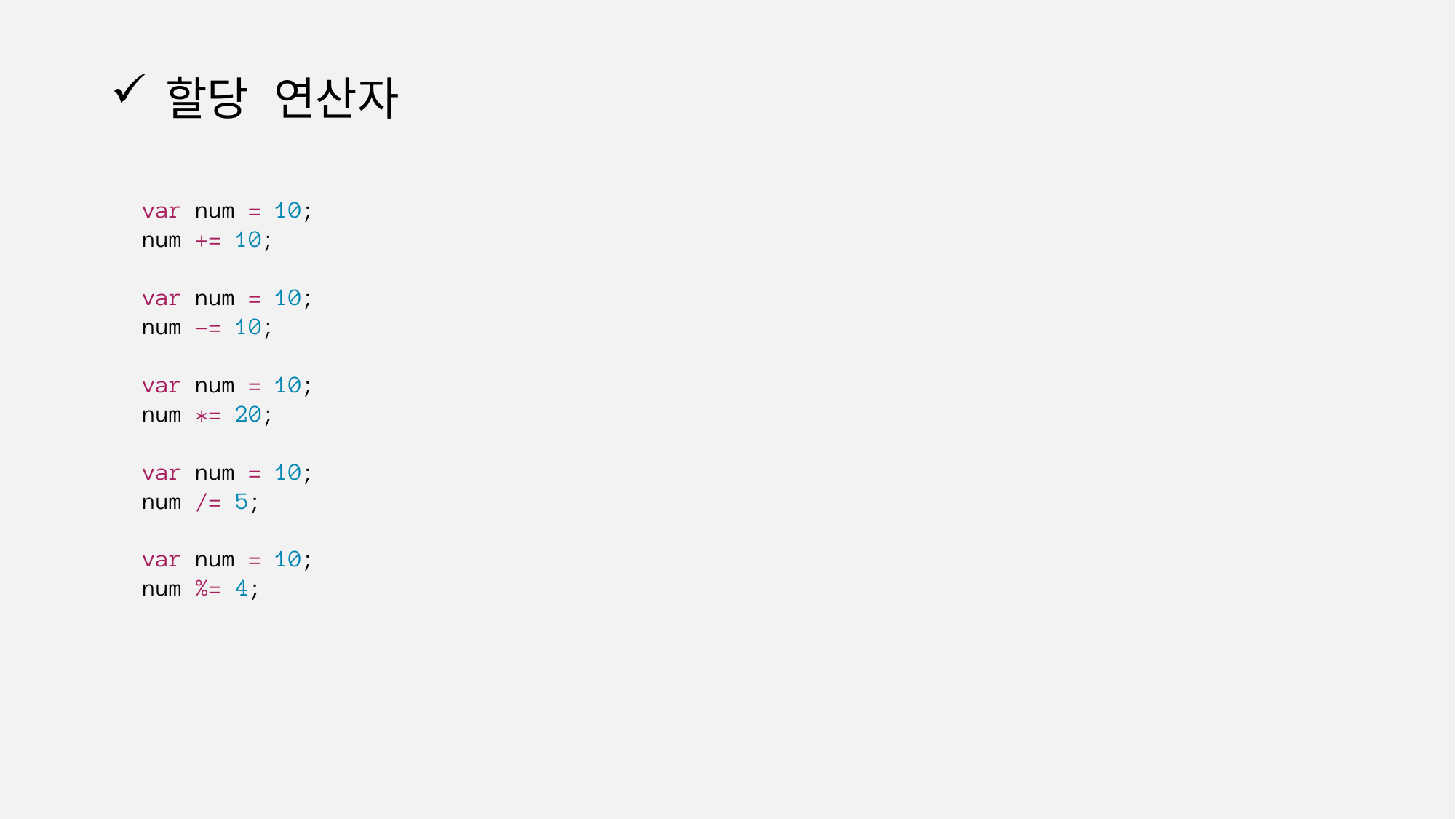

# 할당 연산자
var num = 10;
num += 10;

var num = 10;
num -= 10;

var num = 10;
num *= 20;

var num = 10;
num /= 5;

var num = 10;
num %= 4;